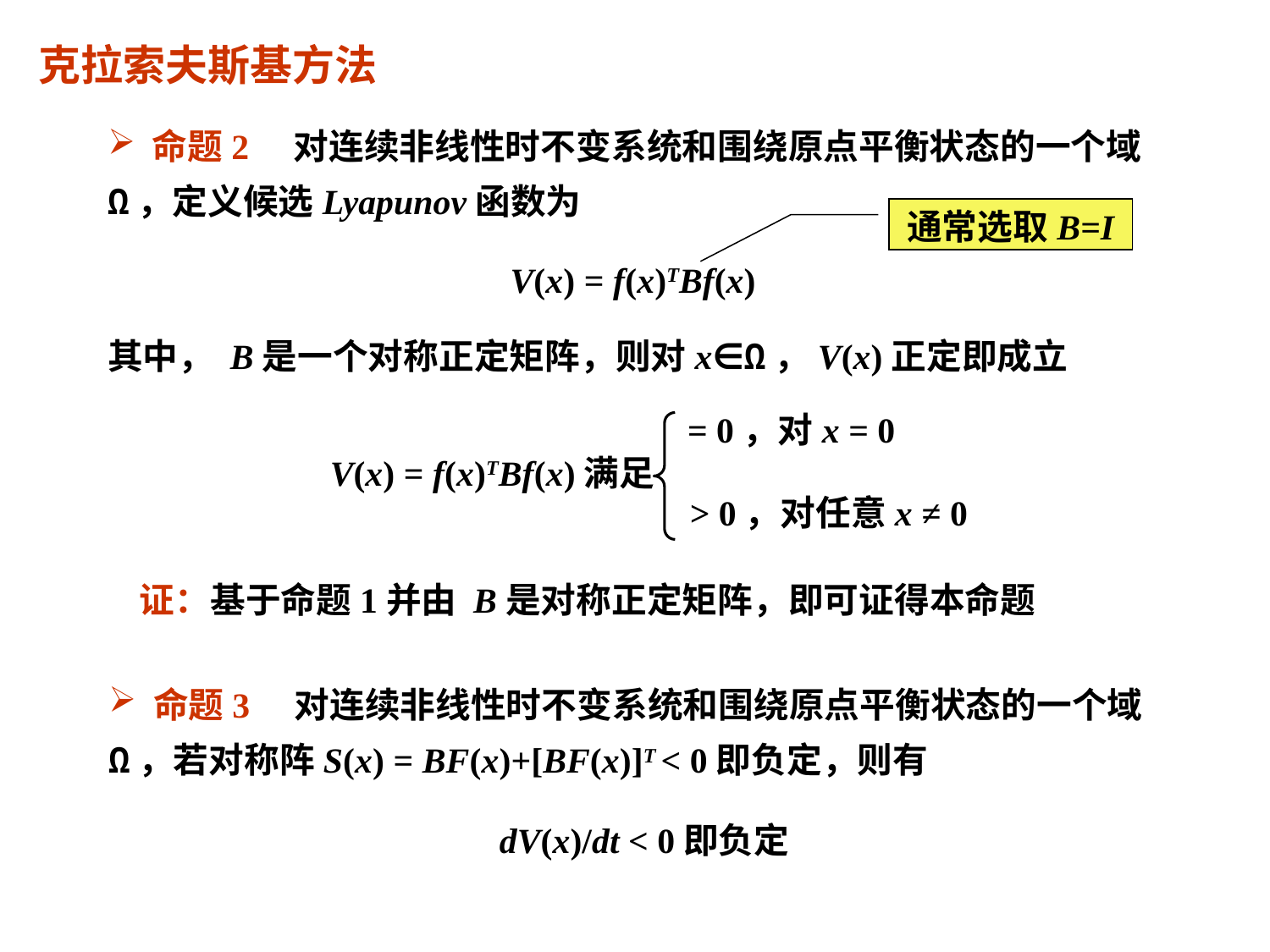

克拉索夫斯基方法
 命题2    对连续非线性时不变系统和围绕原点平衡状态的一个域Ω，定义候选Lyapunov函数为
通常选取B=I
V(x) = f(x)TBf(x)
其中， B是一个对称正定矩阵，则对x∈Ω，V(x)正定即成立
= 0，对x = 0

V(x) = f(x)TBf(x)满足
> 0，对任意x ≠ 0
证：基于命题1并由 B是对称正定矩阵，即可证得本命题
 命题3    对连续非线性时不变系统和围绕原点平衡状态的一个域Ω，若对称阵S(x) = BF(x)+[BF(x)]T < 0即负定，则有

dV(x)/dt < 0即负定